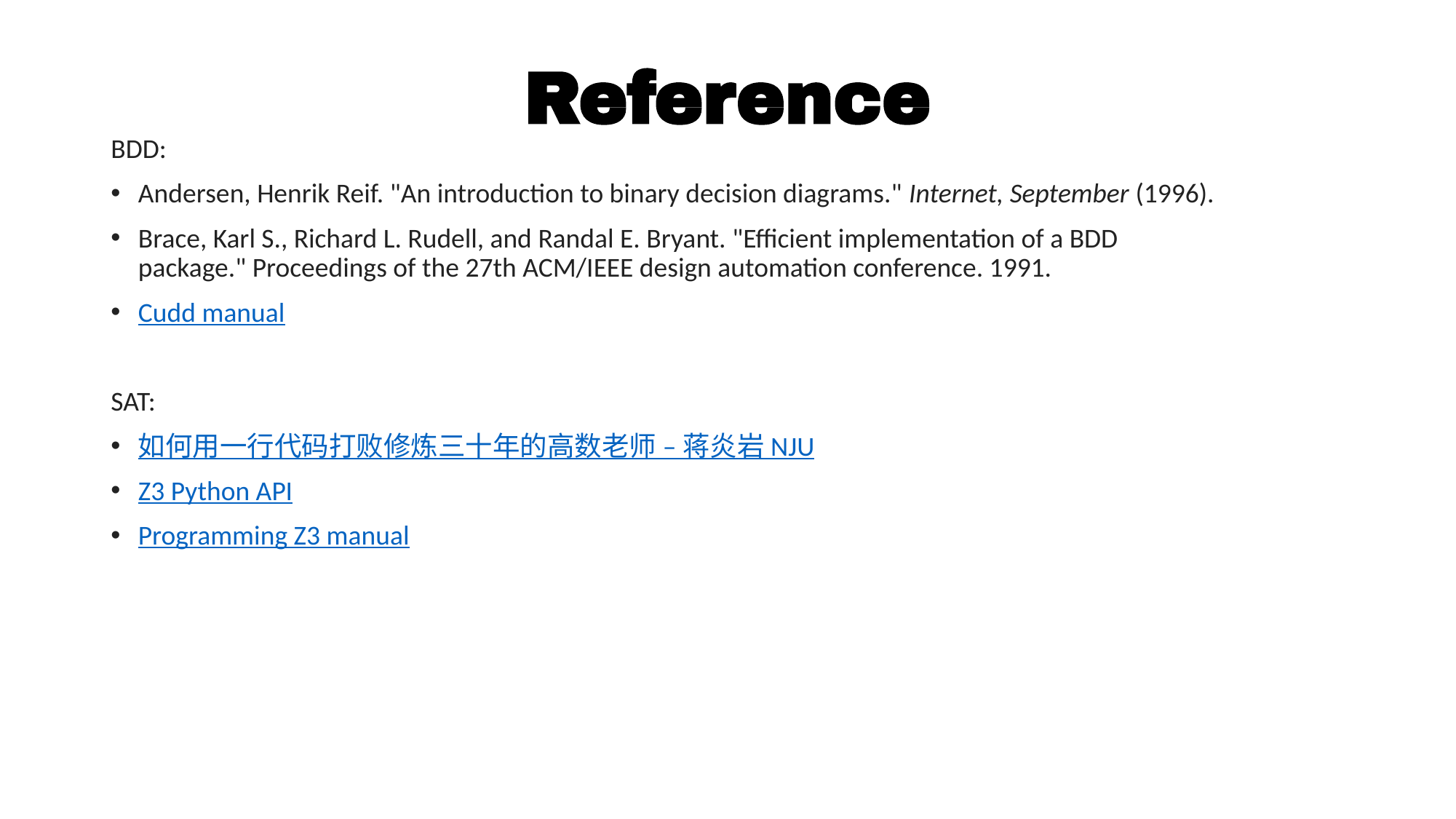

# Reference
BDD:
Andersen, Henrik Reif. "An introduction to binary decision diagrams." Internet, September (1996).
Brace, Karl S., Richard L. Rudell, and Randal E. Bryant. "Efficient implementation of a BDD package." Proceedings of the 27th ACM/IEEE design automation conference. 1991.
Cudd manual

SAT:
如何用一行代码打败修炼三十年的高数老师 – 蒋炎岩 NJU
Z3 Python API
Programming Z3 manual